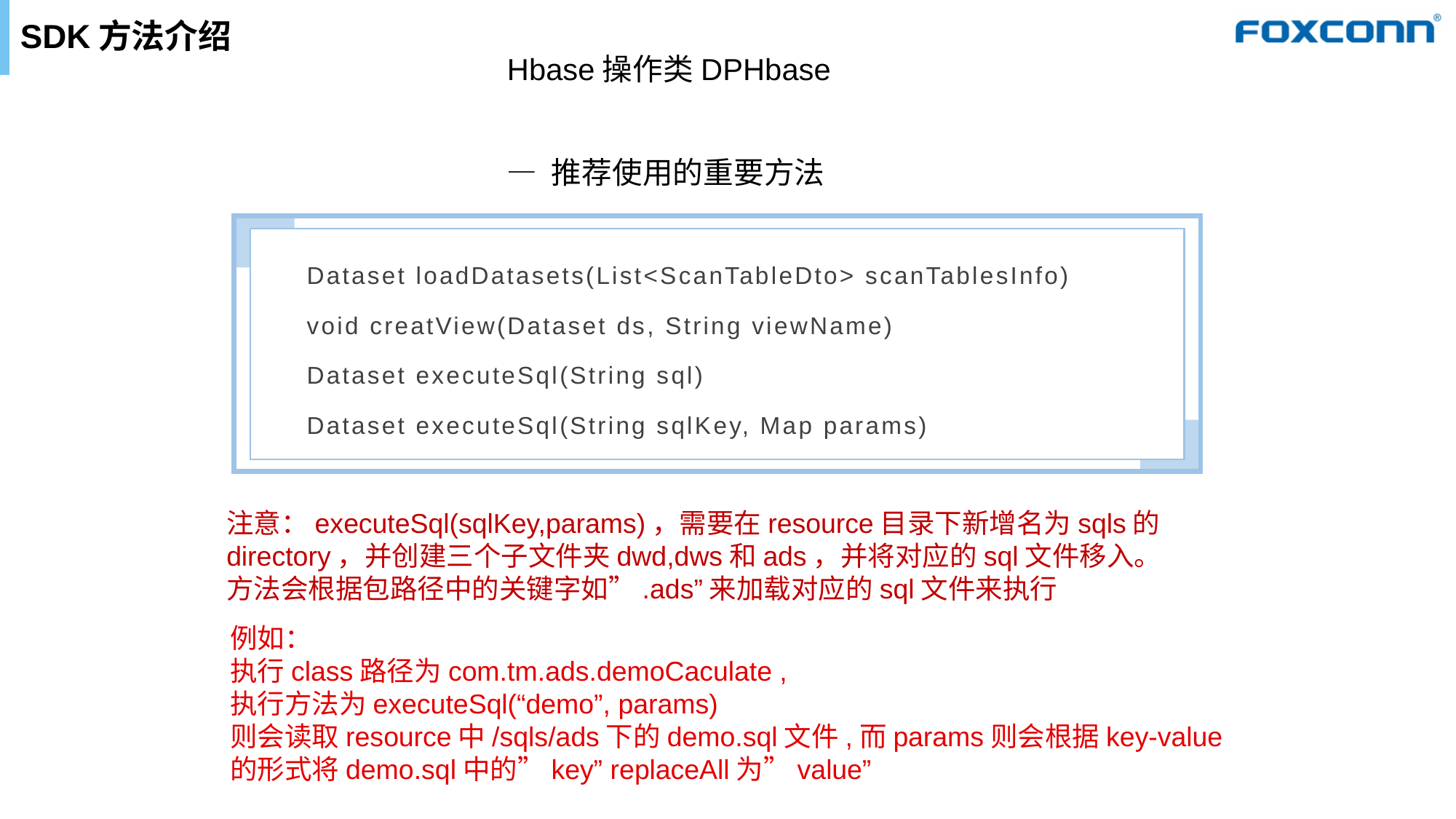

# SDK方法介绍
Hbase操作类DPHbase

— 推荐使用的重要方法

Dataset loadDatasets(List<ScanTableDto> scanTablesInfo)
void creatView(Dataset ds, String viewName)
Dataset executeSql(String sql)
Dataset executeSql(String sqlKey, Map params)
注意：executeSql(sqlKey,params)，需要在resource目录下新增名为sqls的directory，并创建三个子文件夹dwd,dws和ads，并将对应的sql文件移入。
方法会根据包路径中的关键字如”.ads”来加载对应的sql文件来执行
例如：
执行class路径为com.tm.ads.demoCaculate ,
执行方法为executeSql(“demo”, params)
则会读取resource中/sqls/ads下的demo.sql文件,而params则会根据key-value的形式将demo.sql中的”key” replaceAll为”value”

12